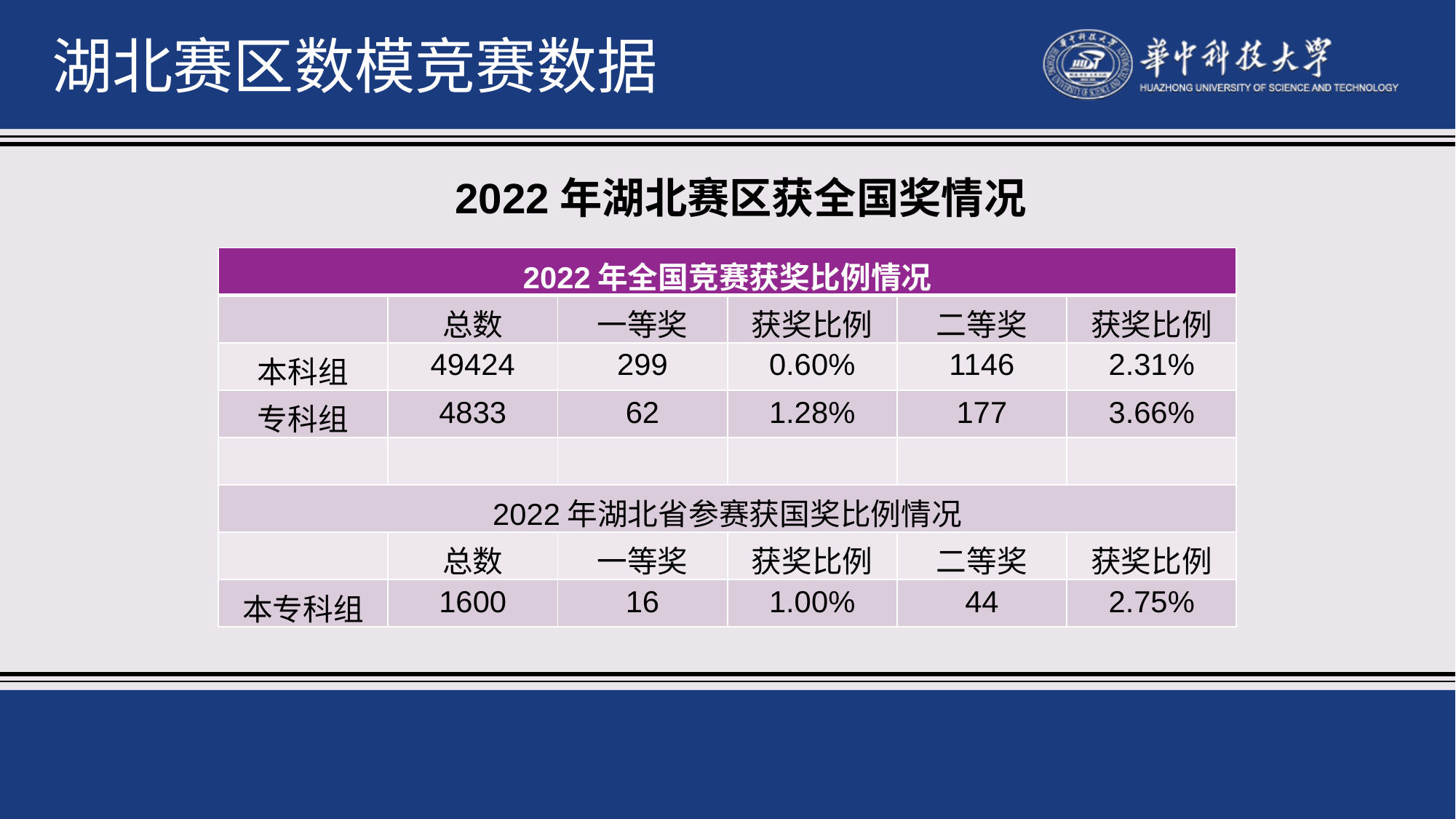

湖北赛区数模竞赛数据
2022年湖北赛区获全国奖情况
| 2022年全国竞赛获奖比例情况 |  |  |  |  |  |
| --- | --- | --- | --- | --- | --- |
|  | 总数 | 一等奖 | 获奖比例 | 二等奖 | 获奖比例 |
| 本科组 | 49424 | 299 | 0.60% | 1146 | 2.31% |
| 专科组 | 4833 | 62 | 1.28% | 177 | 3.66% |
|  |  |  |  |  |  |
| 2022年湖北省参赛获国奖比例情况 |  |  |  |  |  |
|  | 总数 | 一等奖 | 获奖比例 | 二等奖 | 获奖比例 |
| 本专科组 | 1600 | 16 | 1.00% | 44 | 2.75% |